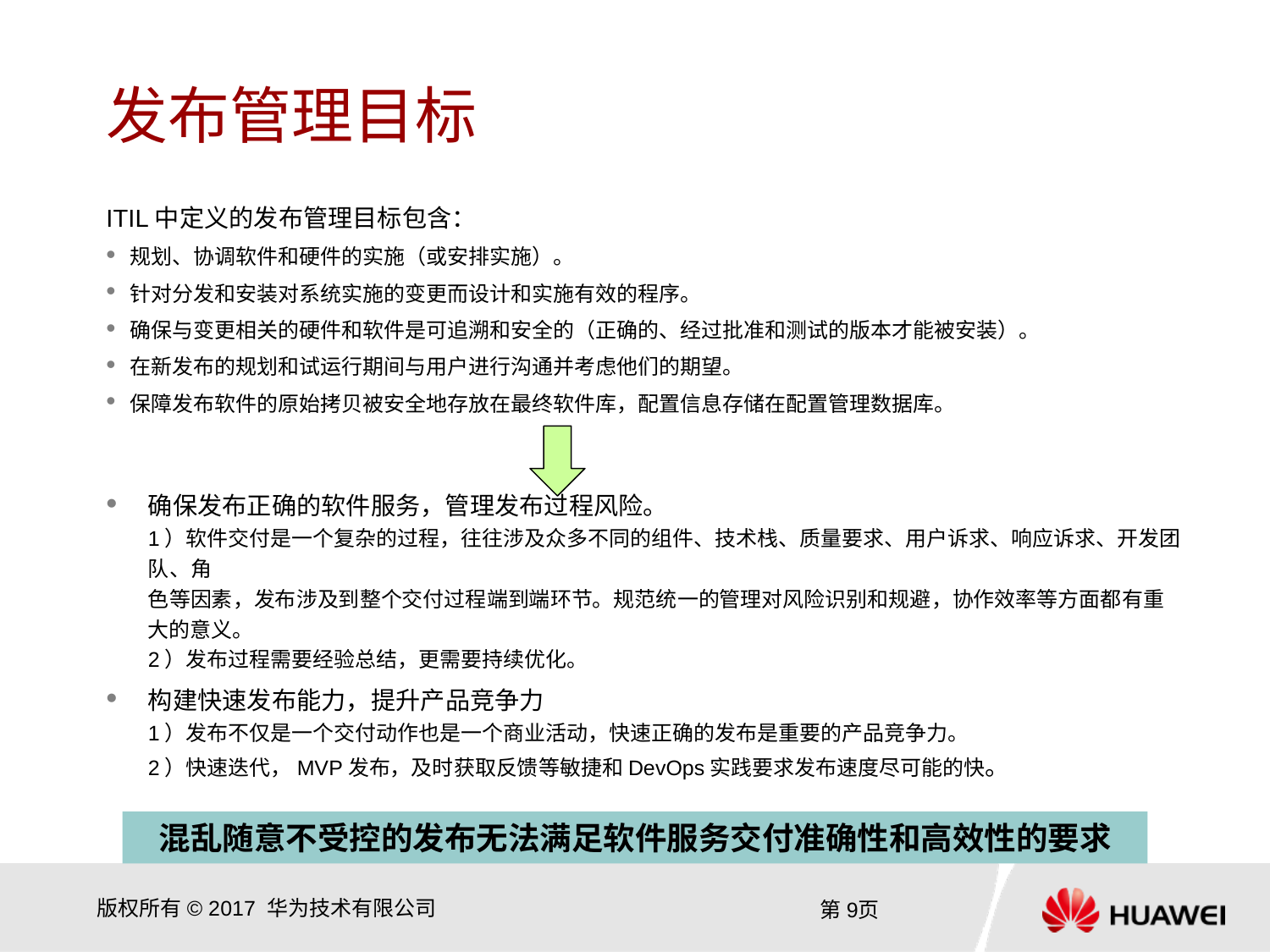

# 发布管理目标
ITIL中定义的发布管理目标包含：
规划、协调软件和硬件的实施（或安排实施）。
针对分发和安装对系统实施的变更而设计和实施有效的程序。
确保与变更相关的硬件和软件是可追溯和安全的（正确的、经过批准和测试的版本才能被安装）。
在新发布的规划和试运行期间与用户进行沟通并考虑他们的期望。
保障发布软件的原始拷贝被安全地存放在最终软件库，配置信息存储在配置管理数据库。

确保发布正确的软件服务，管理发布过程风险。
1）软件交付是一个复杂的过程，往往涉及众多不同的组件、技术栈、质量要求、用户诉求、响应诉求、开发团队、角
色等因素，发布涉及到整个交付过程端到端环节。规范统一的管理对风险识别和规避，协作效率等方面都有重大的意义。
2）发布过程需要经验总结，更需要持续优化。
构建快速发布能力，提升产品竞争力
1）发布不仅是一个交付动作也是一个商业活动，快速正确的发布是重要的产品竞争力。
2）快速迭代，MVP发布，及时获取反馈等敏捷和DevOps实践要求发布速度尽可能的快。

混乱随意不受控的发布无法满足软件服务交付准确性和高效性的要求